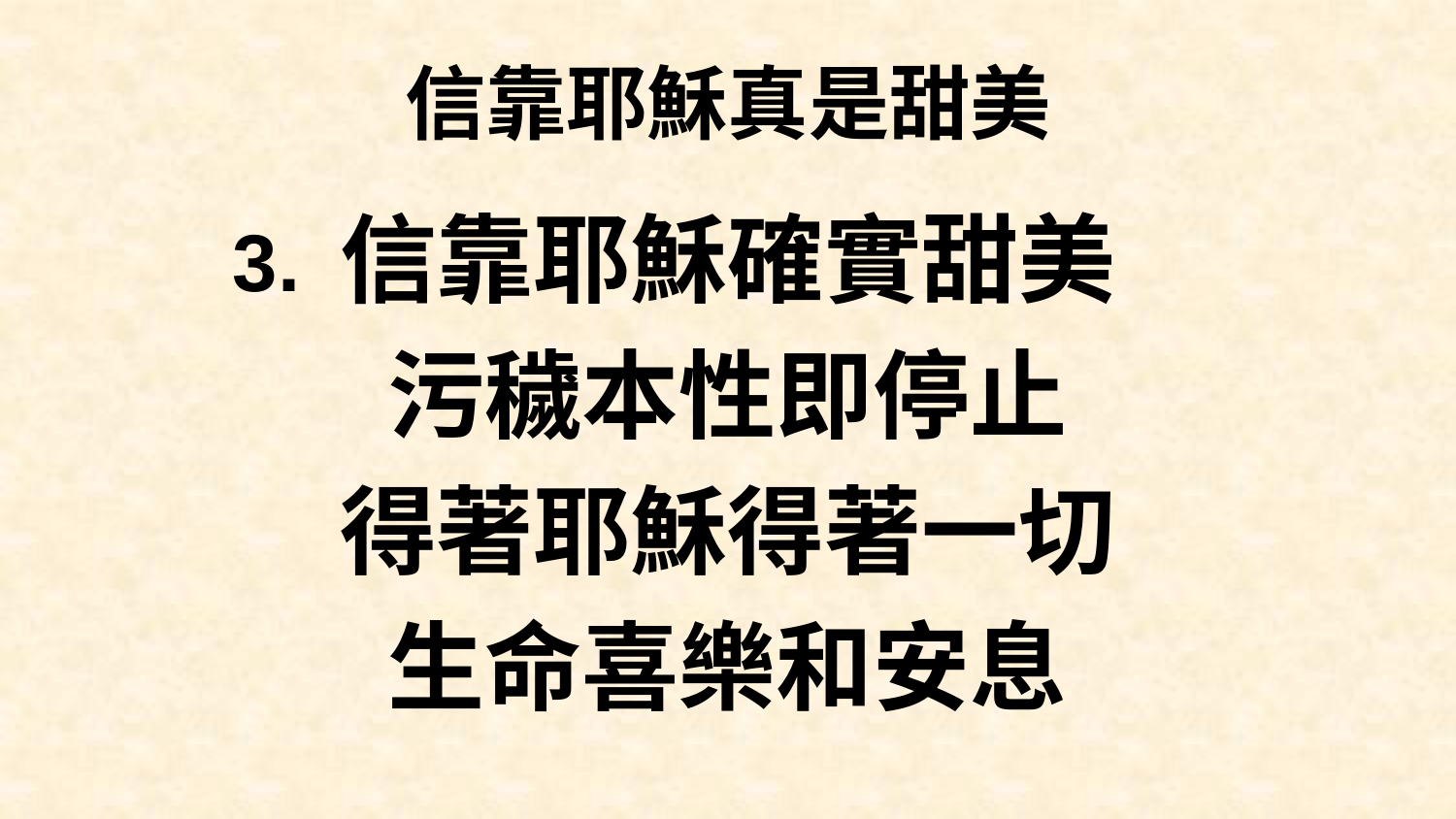

# 信靠耶穌真是甜美
信靠耶穌確實甜美
污穢本性即停止
得著耶穌得著一切
生命喜樂和安息
3.